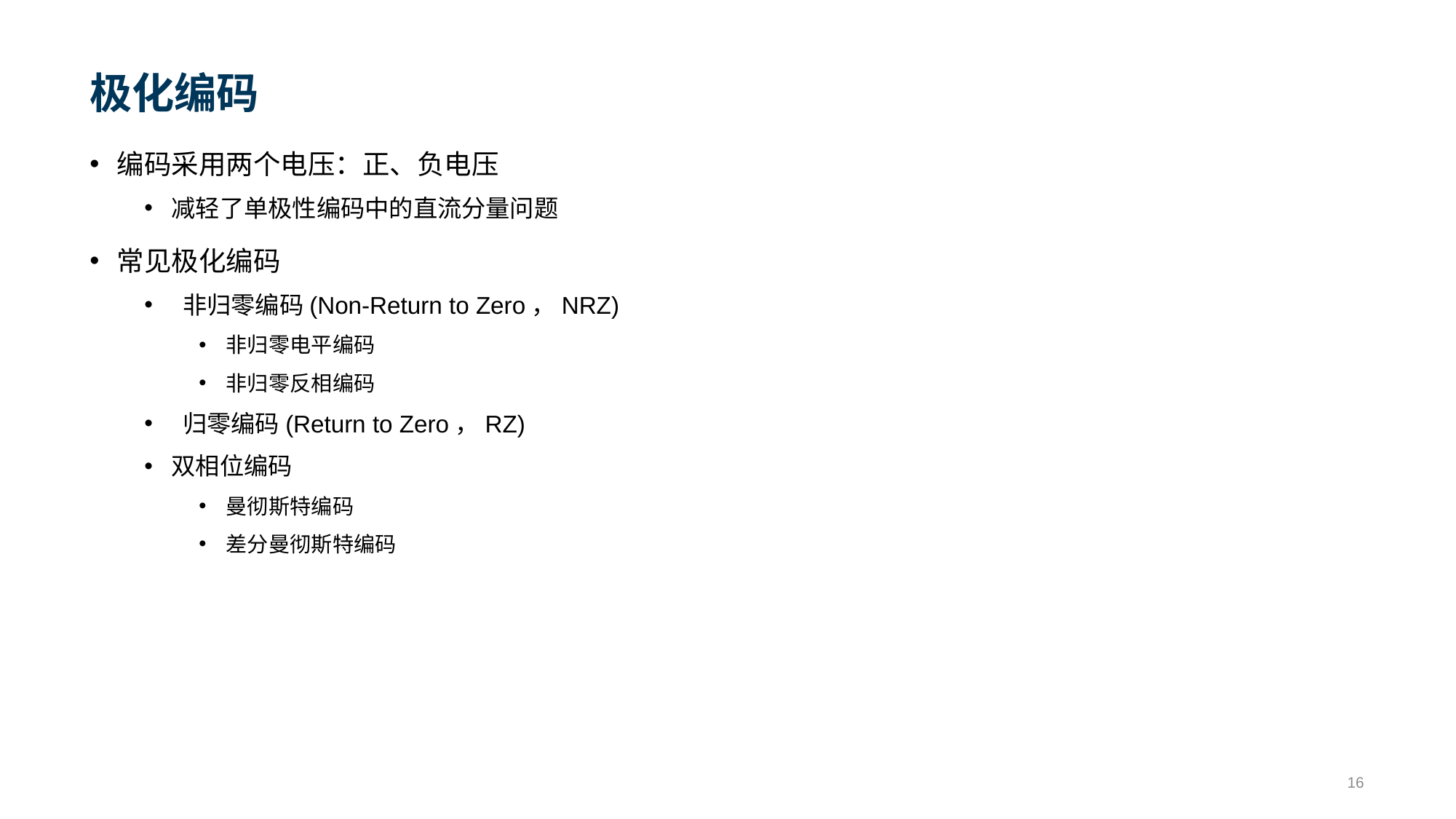

# 极化编码
编码采用两个电压：正、负电压
减轻了单极性编码中的直流分量问题
常见极化编码
 非归零编码(Non-Return to Zero，NRZ)
非归零电平编码
非归零反相编码
 归零编码(Return to Zero，RZ)
双相位编码
曼彻斯特编码
差分曼彻斯特编码

16